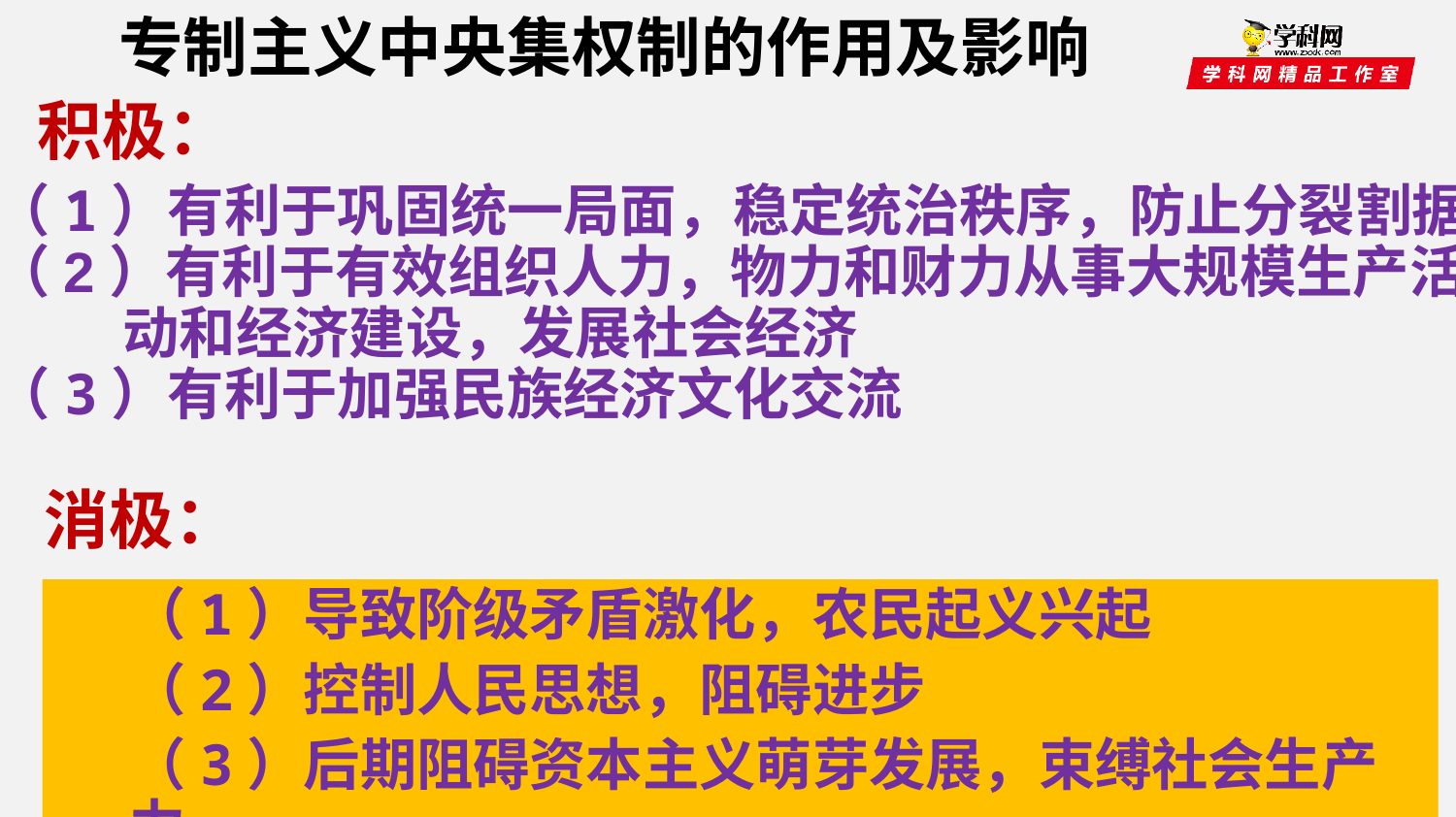

# 专制主义中央集权制的作用及影响
积极：

（1）有利于巩固统一局面，稳定统治秩序，防止分裂割据
（2）有利于有效组织人力，物力和财力从事大规模生产活
         动和经济建设，发展社会经济
（3）有利于加强民族经济文化交流
消极：
（1）导致阶级矛盾激化，农民起义兴起
（2）控制人民思想，阻碍进步
（3）后期阻碍资本主义萌芽发展，束缚社会生产力